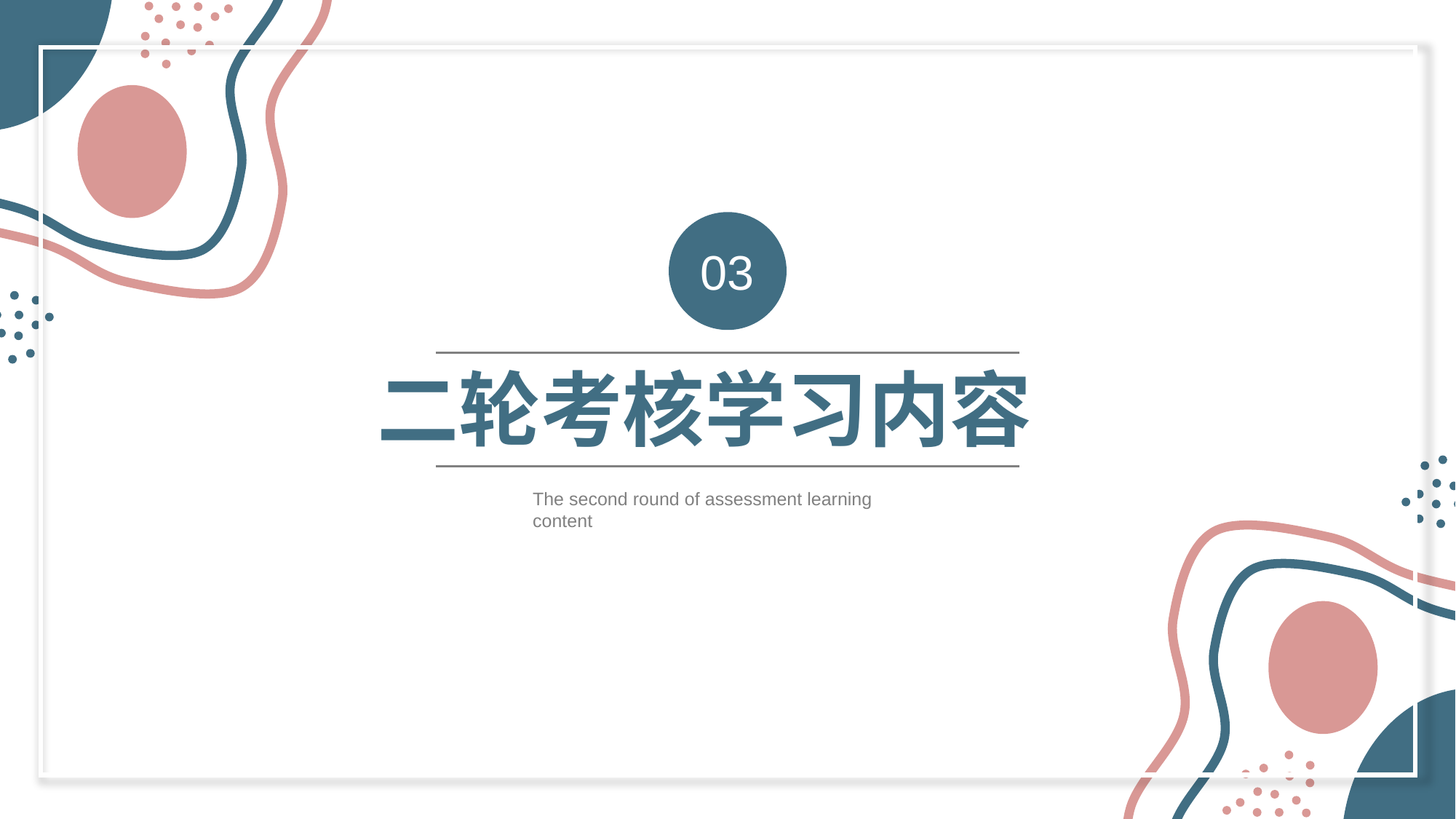

03
二轮考核学习内容

The second round of assessment learning content